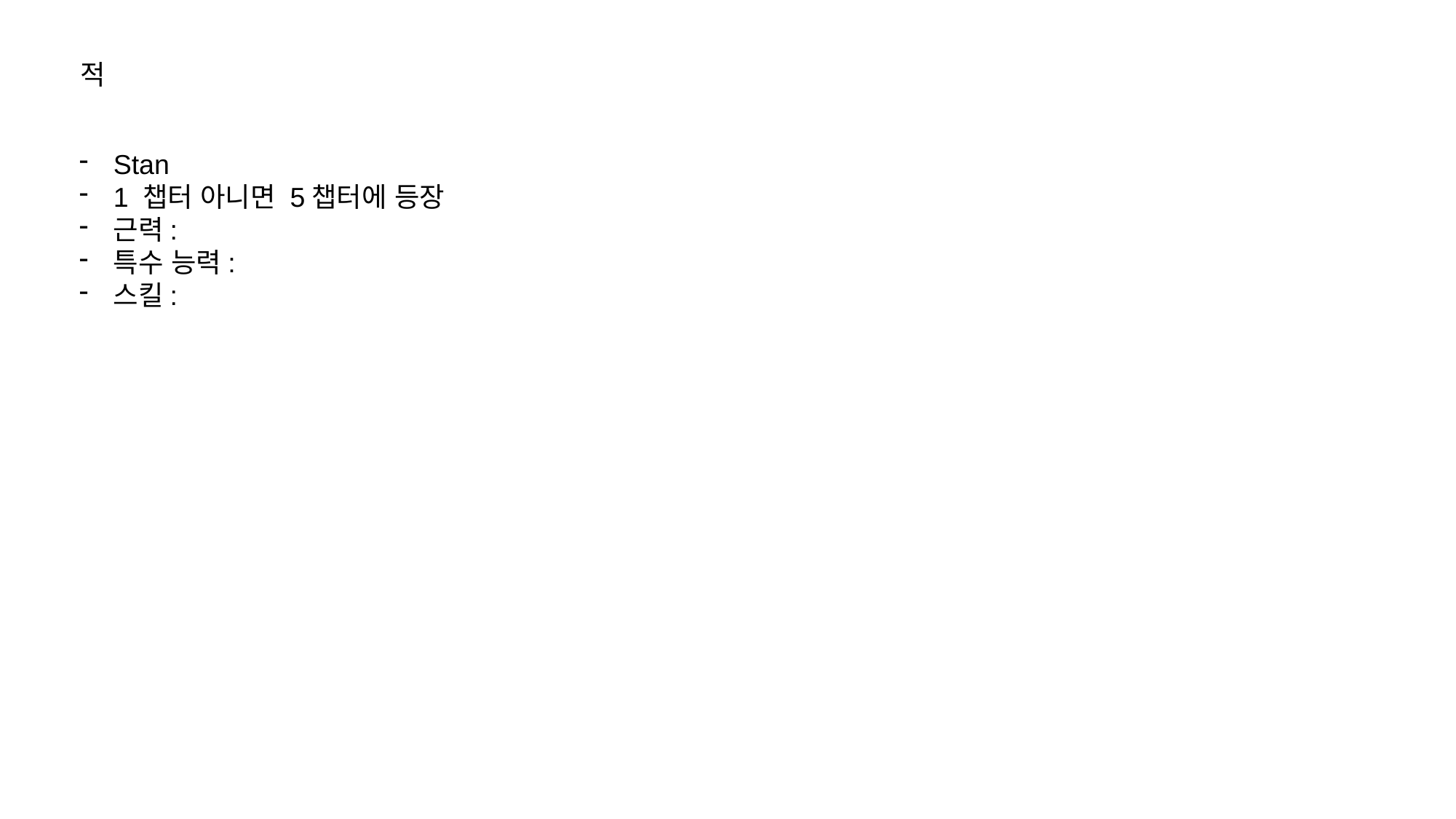

적
Stan
1 챕터 아니면 5챕터에 등장
근력:
특수 능력:
스킬: